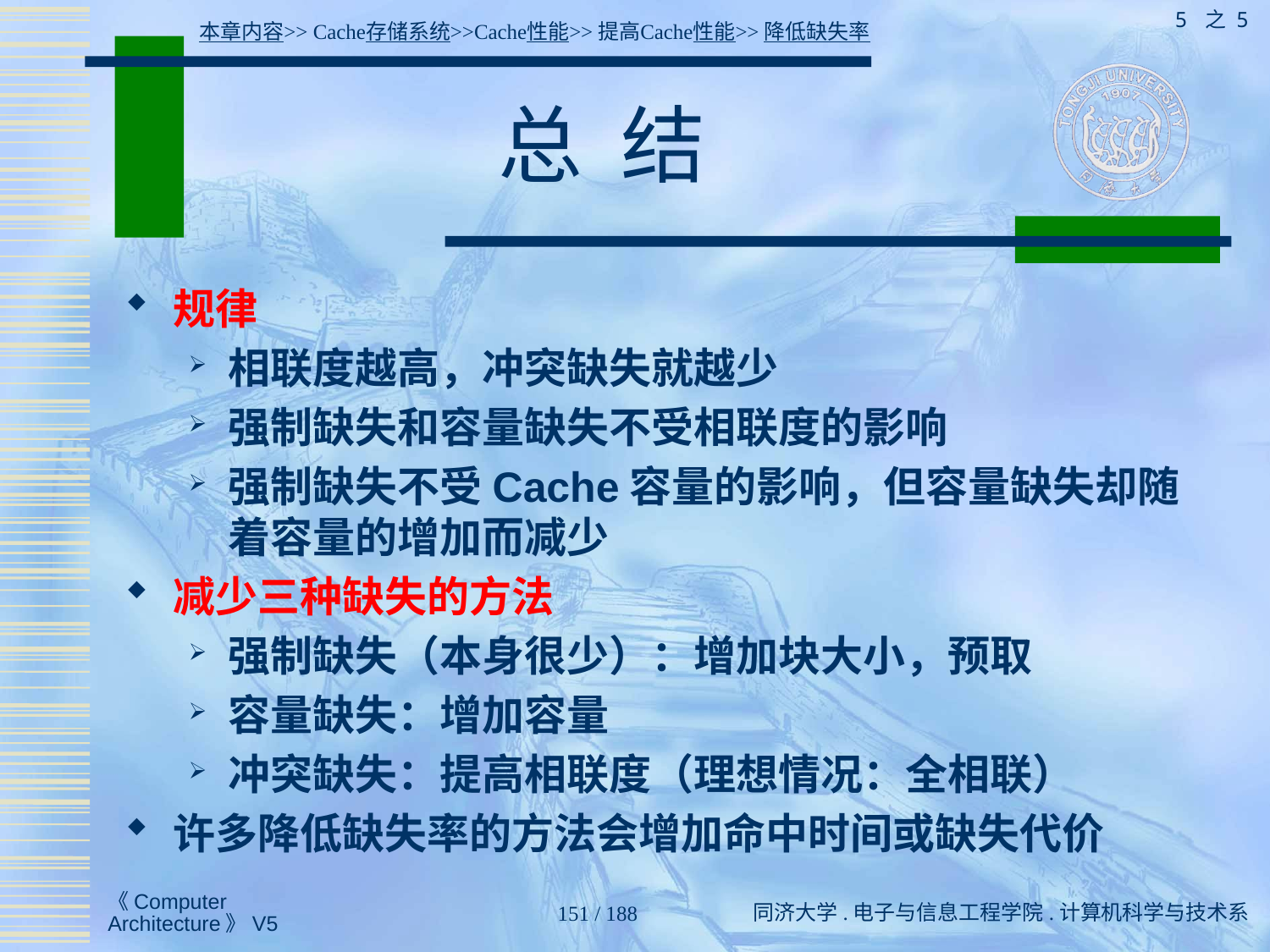

5 之 5
本章内容>> Cache存储系统>>Cache性能>>提高Cache性能>>降低缺失率
# 总  结
规律
相联度越高，冲突缺失就越少
强制缺失和容量缺失不受相联度的影响
强制缺失不受Cache容量的影响，但容量缺失却随着容量的增加而减少
减少三种缺失的方法
强制缺失（本身很少）：增加块大小，预取
容量缺失：增加容量
冲突缺失：提高相联度（理想情况：全相联）
许多降低缺失率的方法会增加命中时间或缺失代价